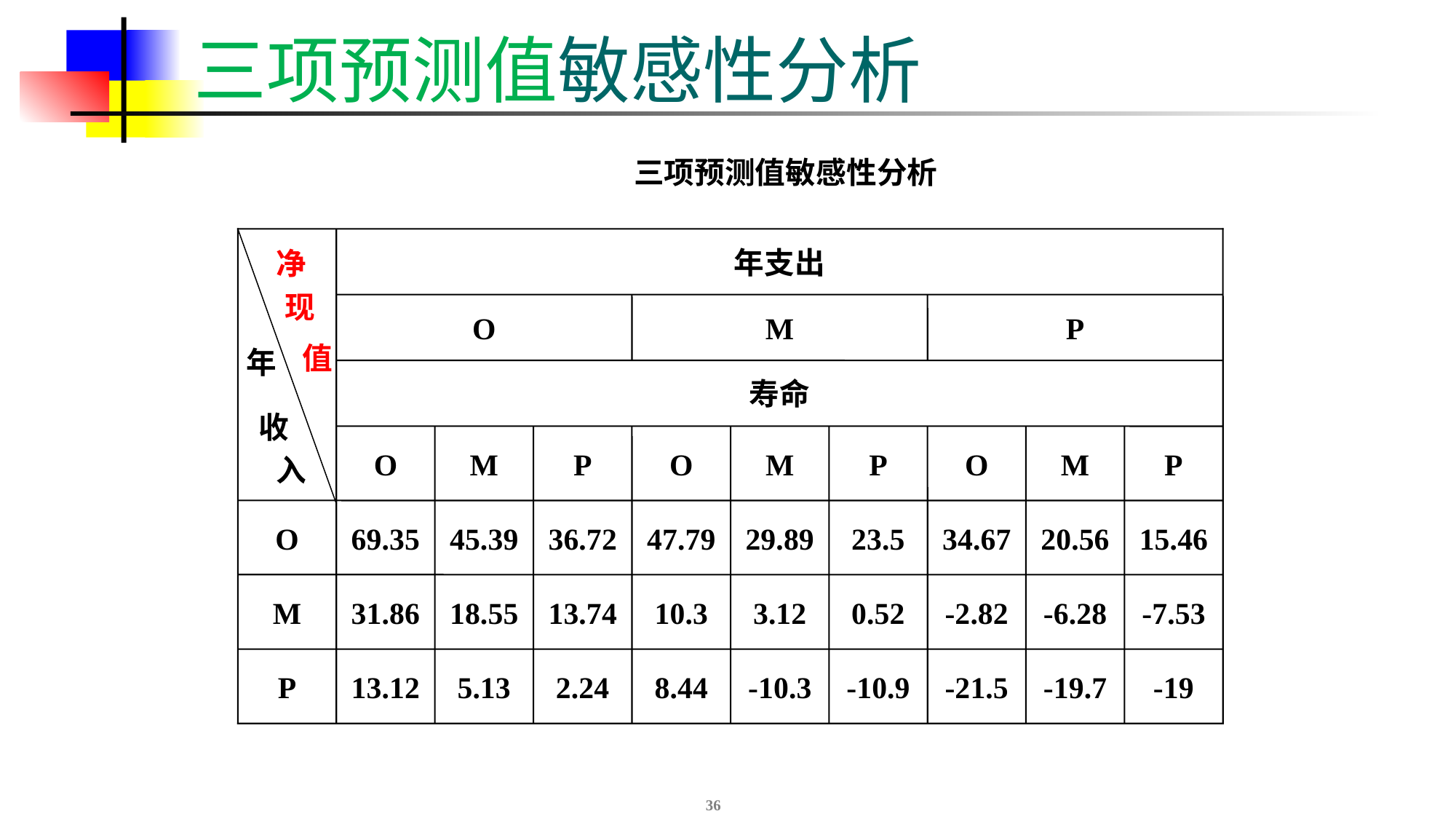

# 三项预测值敏感性分析
三项预测值敏感性分析

净
现
值
年
收
入
年支出

O

M

P

寿命

O

M

P

O

M

P

O

M

P

O

69.35
45.39
36.72
47.79
29.89
23.5
34.67
20.56
15.46
M

31.86
18.55
13.74
10.3
3.12
0.52
-2.82
-6.28
-7.53
P

13.12
5.13
2.24
8.44
-10.3
-10.9
-21.5
-19.7
-19

36